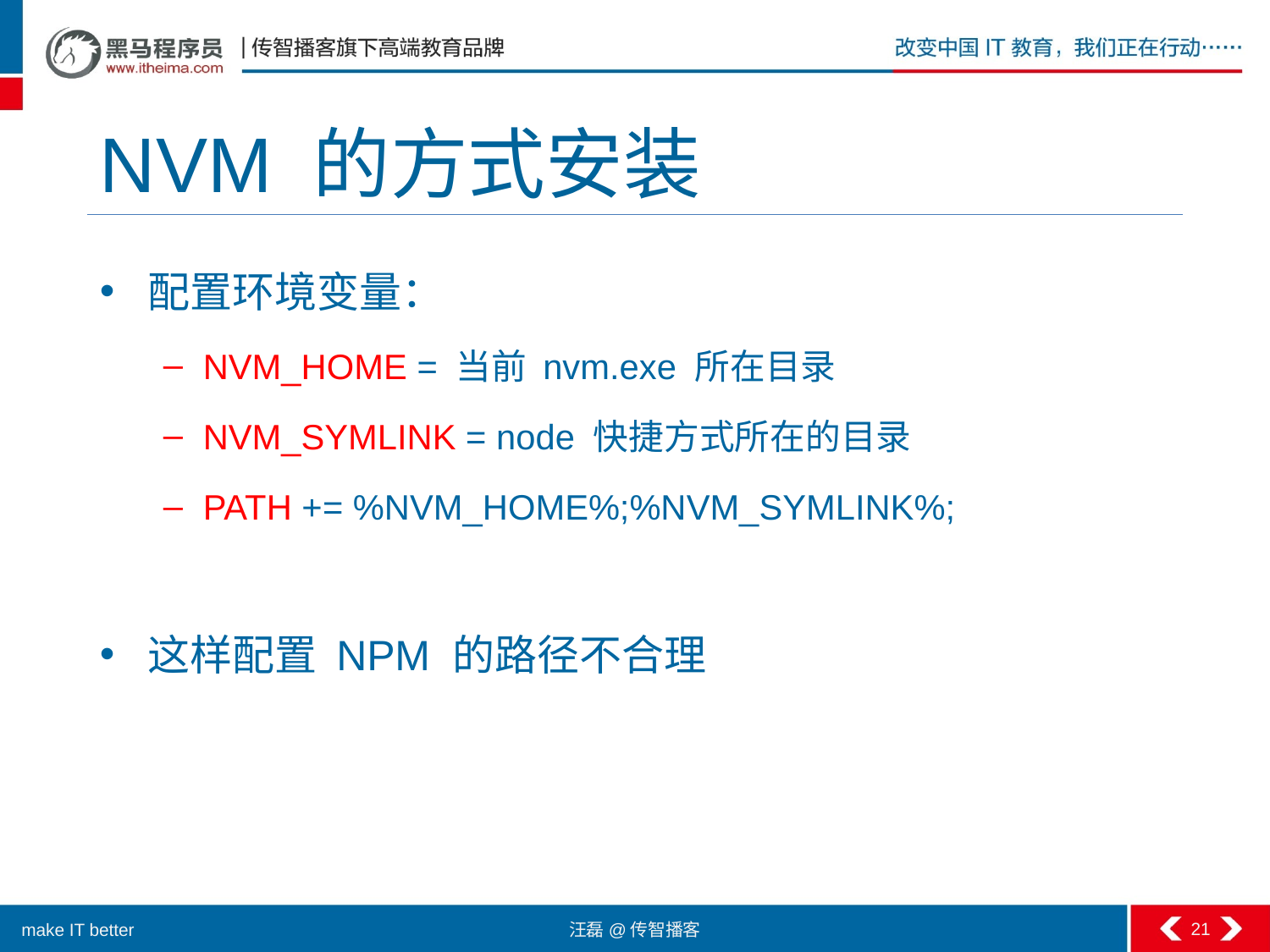

# NVM 的方式安装
配置环境变量：
NVM_HOME = 当前 nvm.exe 所在目录
NVM_SYMLINK = node 快捷方式所在的目录
PATH += %NVM_HOME%;%NVM_SYMLINK%;

这样配置 NPM 的路径不合理
21
汪磊@传智播客
make IT better